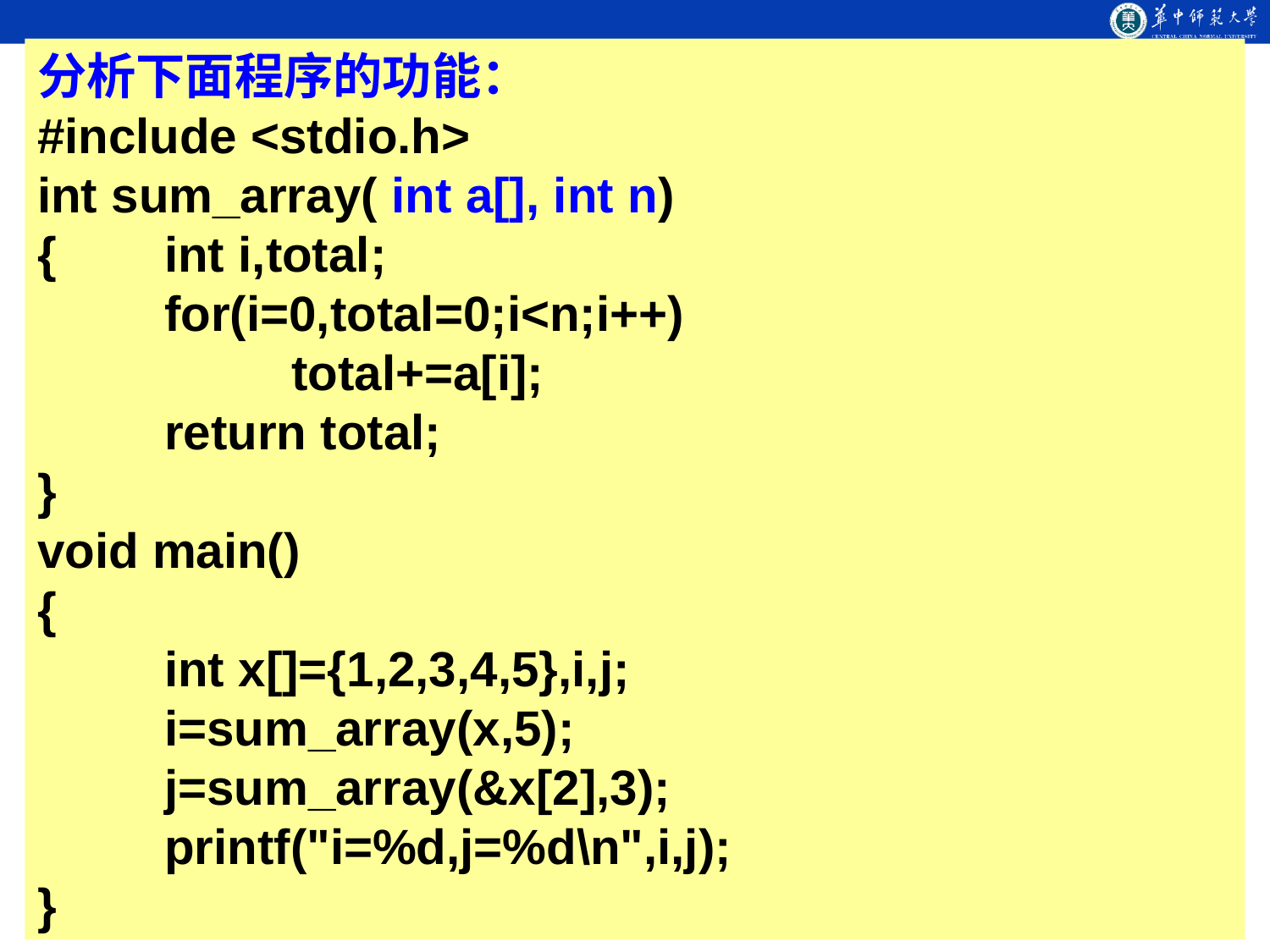

分析下面程序的功能：
#include <stdio.h>
int sum_array( int a[], int n)
{	int i,total;
	for(i=0,total=0;i<n;i++)
		total+=a[i];
	return total;
}
void main()
{
	int x[]={1,2,3,4,5},i,j;
	i=sum_array(x,5);
	j=sum_array(&x[2],3);
	printf("i=%d,j=%d\n",i,j);
}
# 7 函数 (8)
数组作为函数参数编程